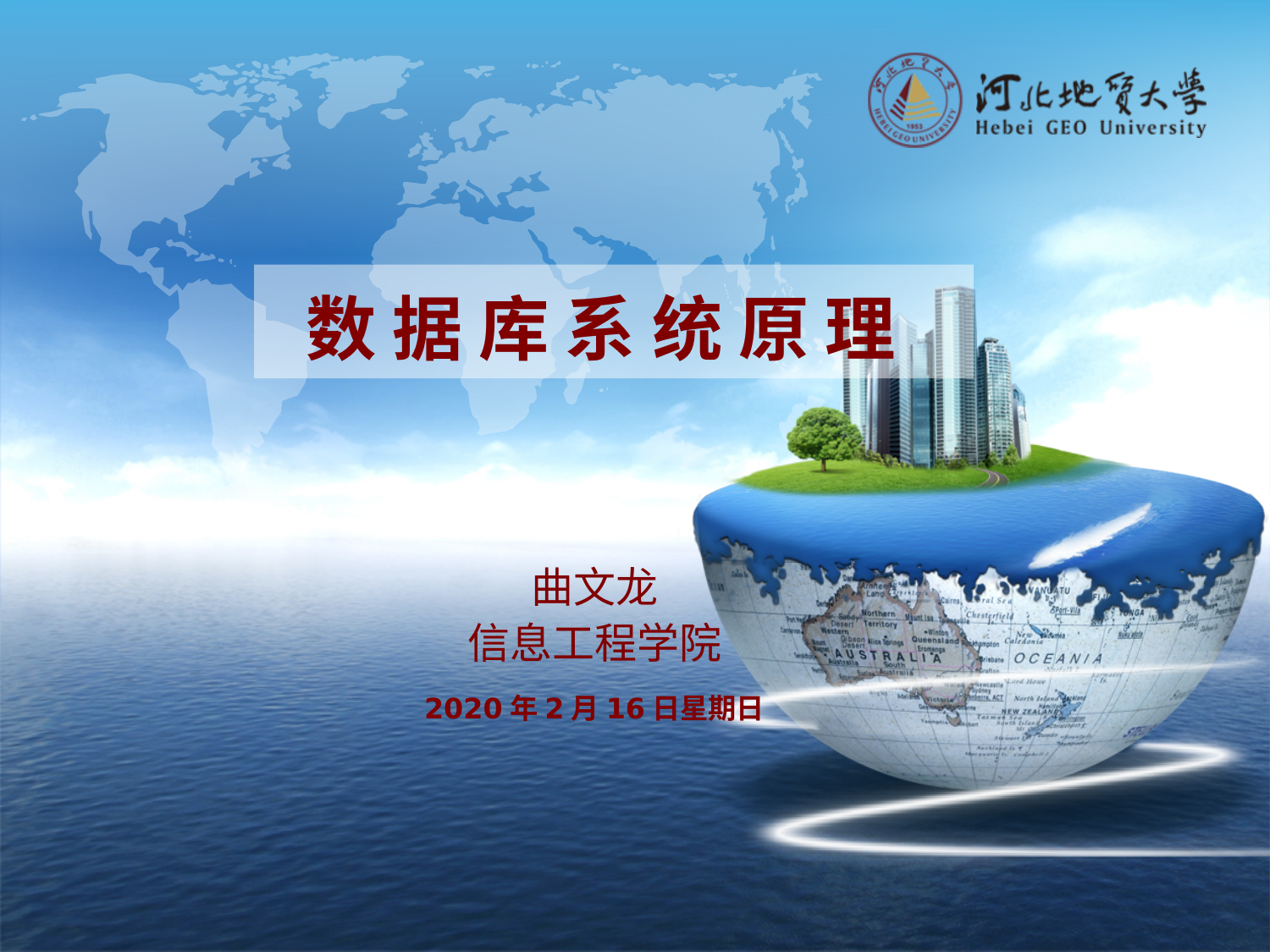

数 据 库 系 统 原 理
曲文龙
信息工程学院
2020年2月16日星期日